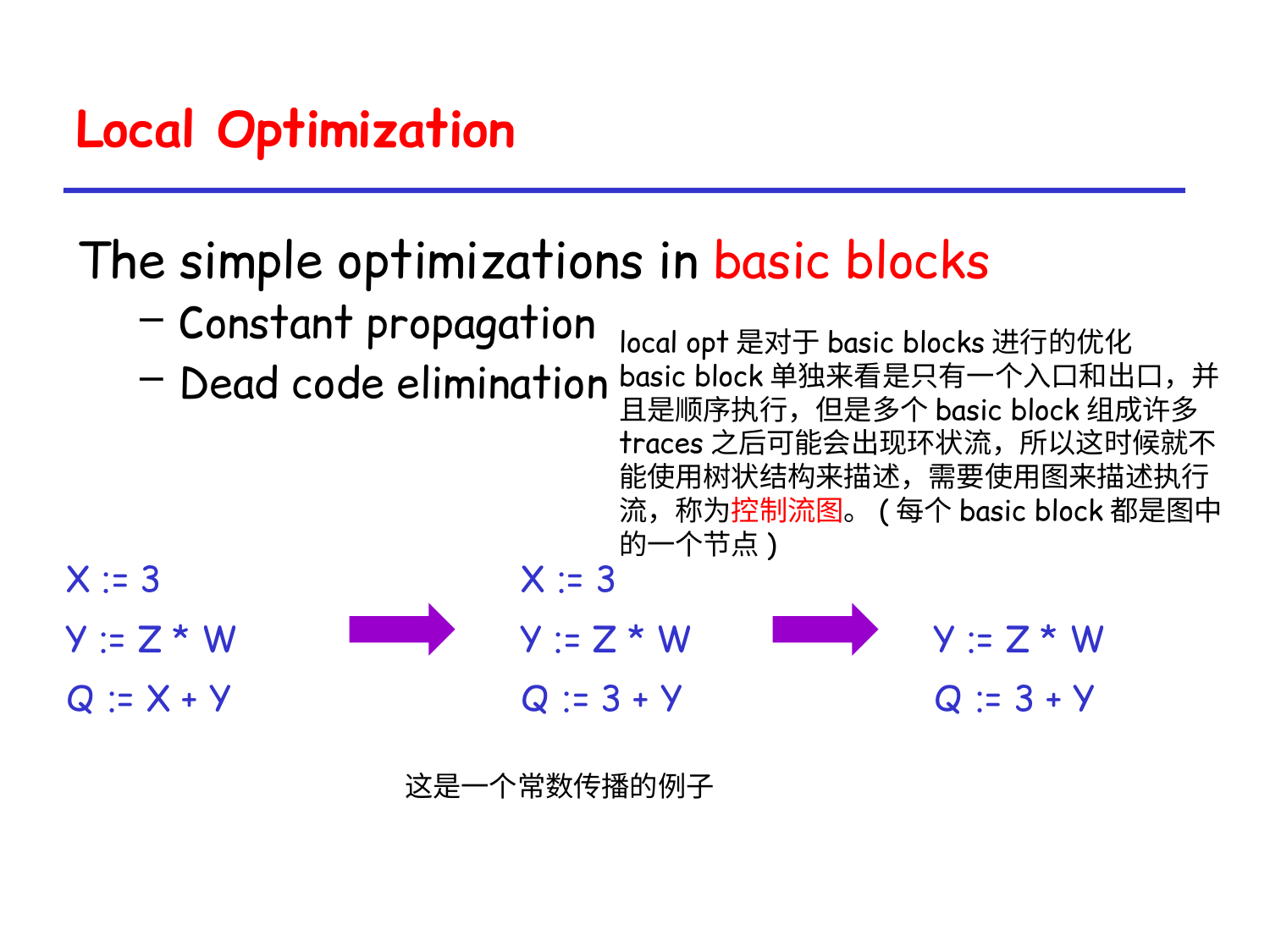

# Local Optimization
The simple optimizations in basic blocks
Constant propagation
Dead code elimination
local opt是对于basic blocks进行的优化
basic block单独来看是只有一个入口和出口，并且是顺序执行，但是多个basic block组成许多traces之后可能会出现环状流，所以这时候就不能使用树状结构来描述，需要使用图来描述执行流，称为控制流图。(每个basic block都是图中的一个节点)
X := 3
Y := Z * W
Q := X + Y
X := 3
Y := Z * W
Q := 3 + Y

Y := Z * W
Q := 3 + Y

这是一个常数传播的例子

3